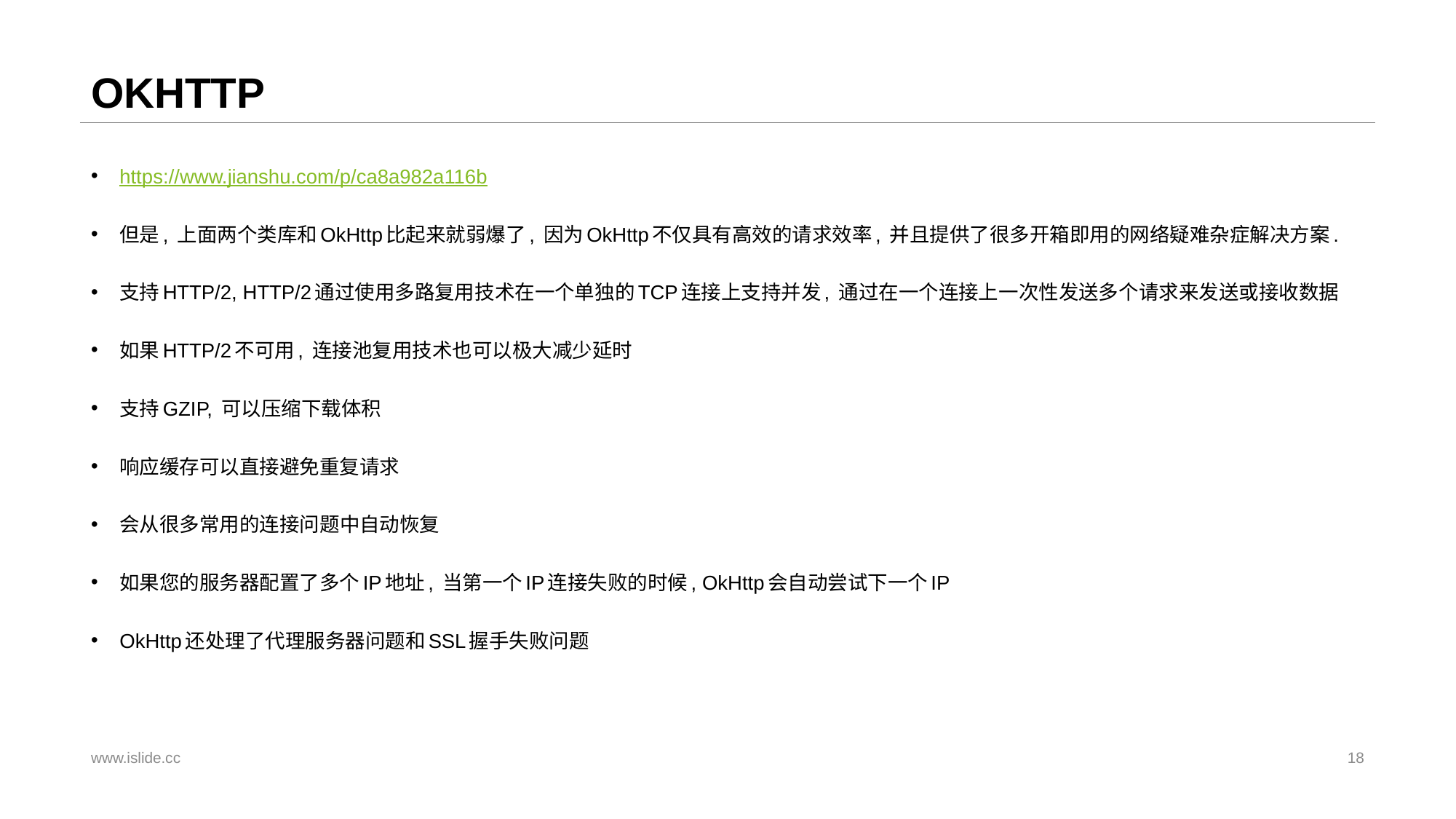

# OKHTTP
https://www.jianshu.com/p/ca8a982a116b
但是, 上面两个类库和OkHttp比起来就弱爆了, 因为OkHttp不仅具有高效的请求效率, 并且提供了很多开箱即用的网络疑难杂症解决方案.
支持HTTP/2, HTTP/2通过使用多路复用技术在一个单独的TCP连接上支持并发, 通过在一个连接上一次性发送多个请求来发送或接收数据
如果HTTP/2不可用, 连接池复用技术也可以极大减少延时
支持GZIP, 可以压缩下载体积
响应缓存可以直接避免重复请求
会从很多常用的连接问题中自动恢复
如果您的服务器配置了多个IP地址, 当第一个IP连接失败的时候, OkHttp会自动尝试下一个IP
OkHttp还处理了代理服务器问题和SSL握手失败问题
www.islide.cc
18